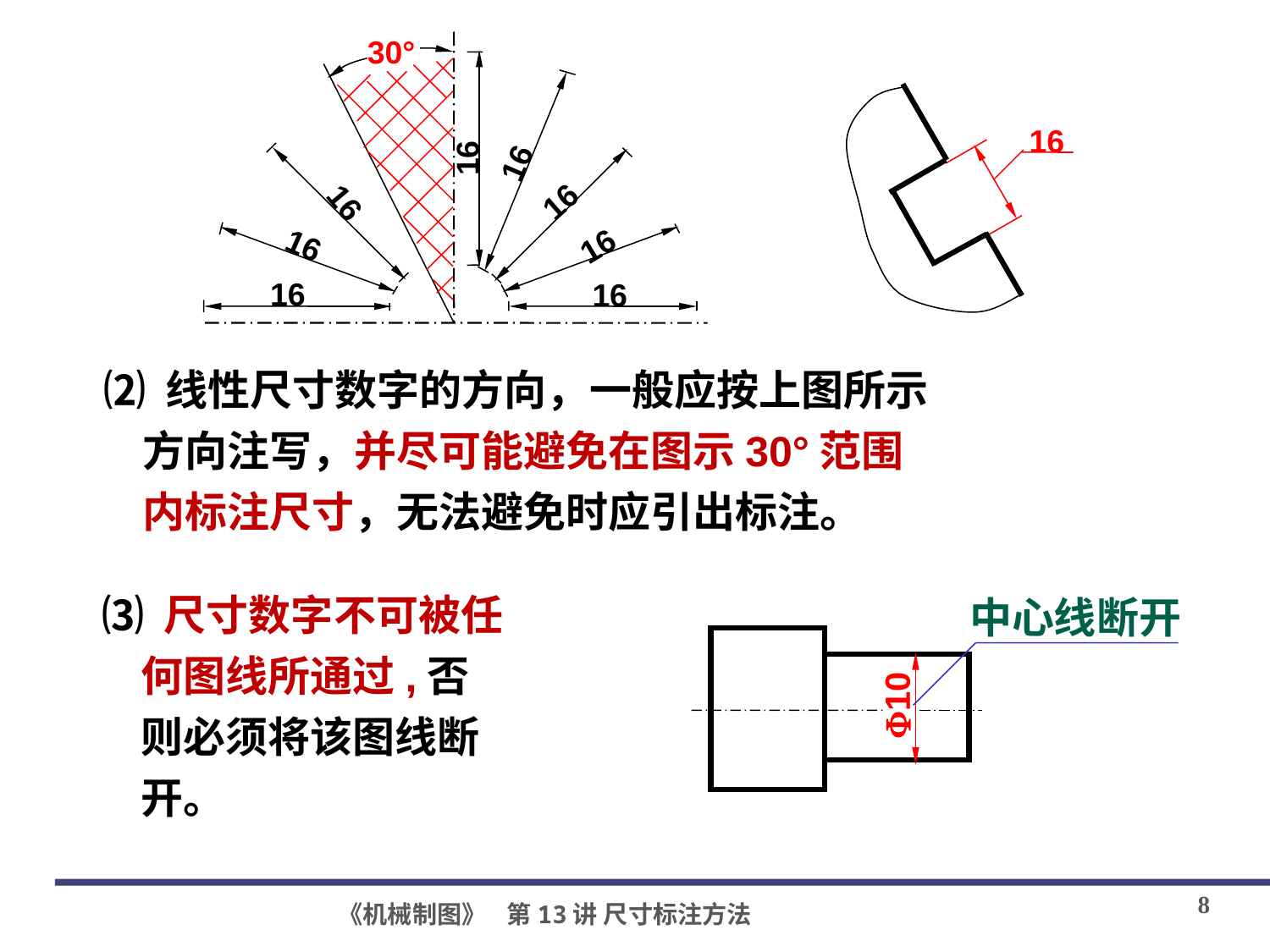

30°

16
16

16
16

16
16

16
16

16

⑵ 线性尺寸数字的方向，一般应按上图所示
   方向注写，并尽可能避免在图示30°范围
   内标注尺寸，无法避免时应引出标注。
⑶ 尺寸数字不可被任
   何图线所通过,否
   则必须将该图线断
   开。
中心线断开

Φ10

8